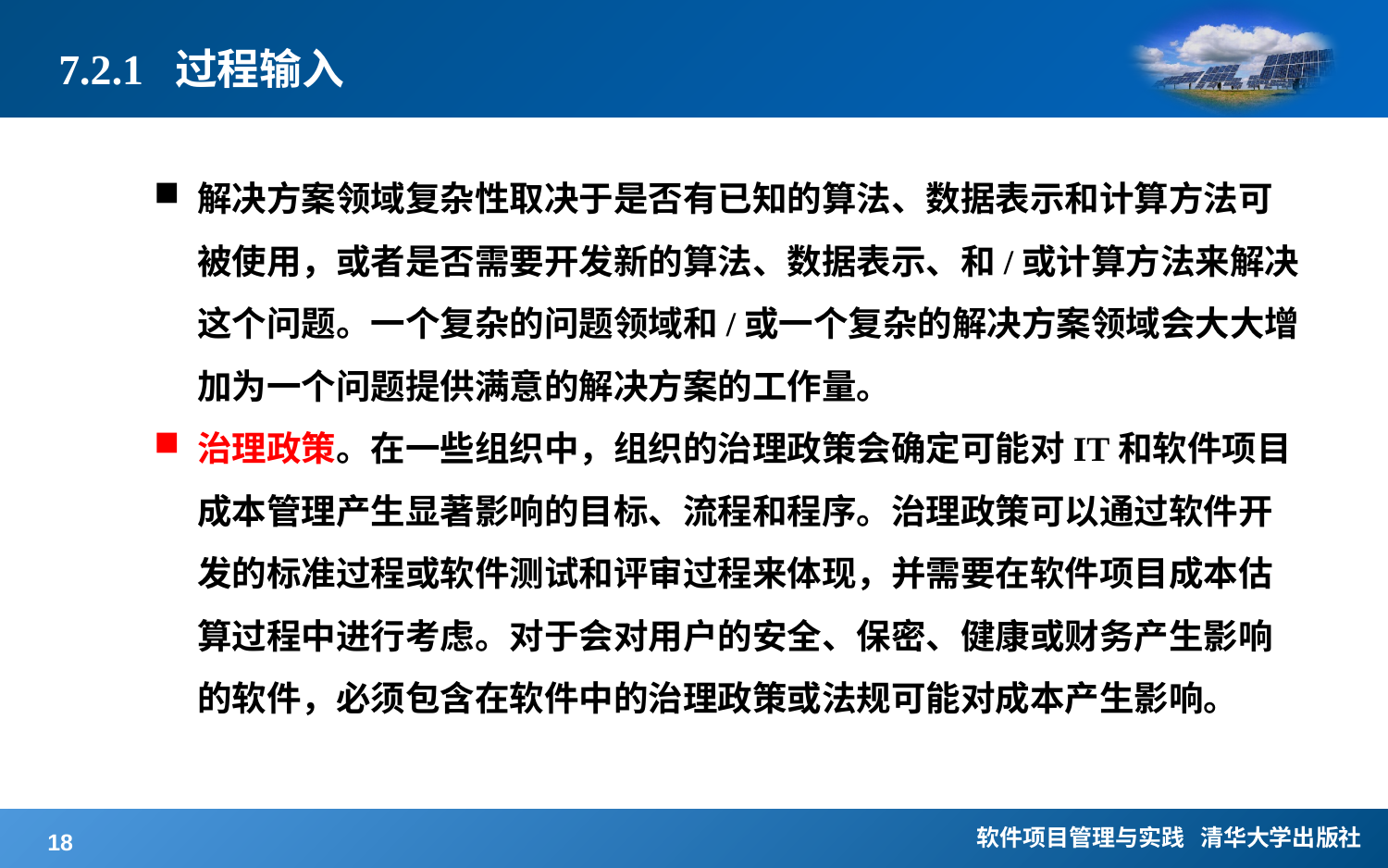

# 7.2.1  过程输入
解决方案领域复杂性取决于是否有已知的算法、数据表示和计算方法可被使用，或者是否需要开发新的算法、数据表示、和/或计算方法来解决这个问题。一个复杂的问题领域和/或一个复杂的解决方案领域会大大增加为一个问题提供满意的解决方案的工作量。
治理政策。在一些组织中，组织的治理政策会确定可能对IT和软件项目成本管理产生显著影响的目标、流程和程序。治理政策可以通过软件开发的标准过程或软件测试和评审过程来体现，并需要在软件项目成本估算过程中进行考虑。对于会对用户的安全、保密、健康或财务产生影响的软件，必须包含在软件中的治理政策或法规可能对成本产生影响。